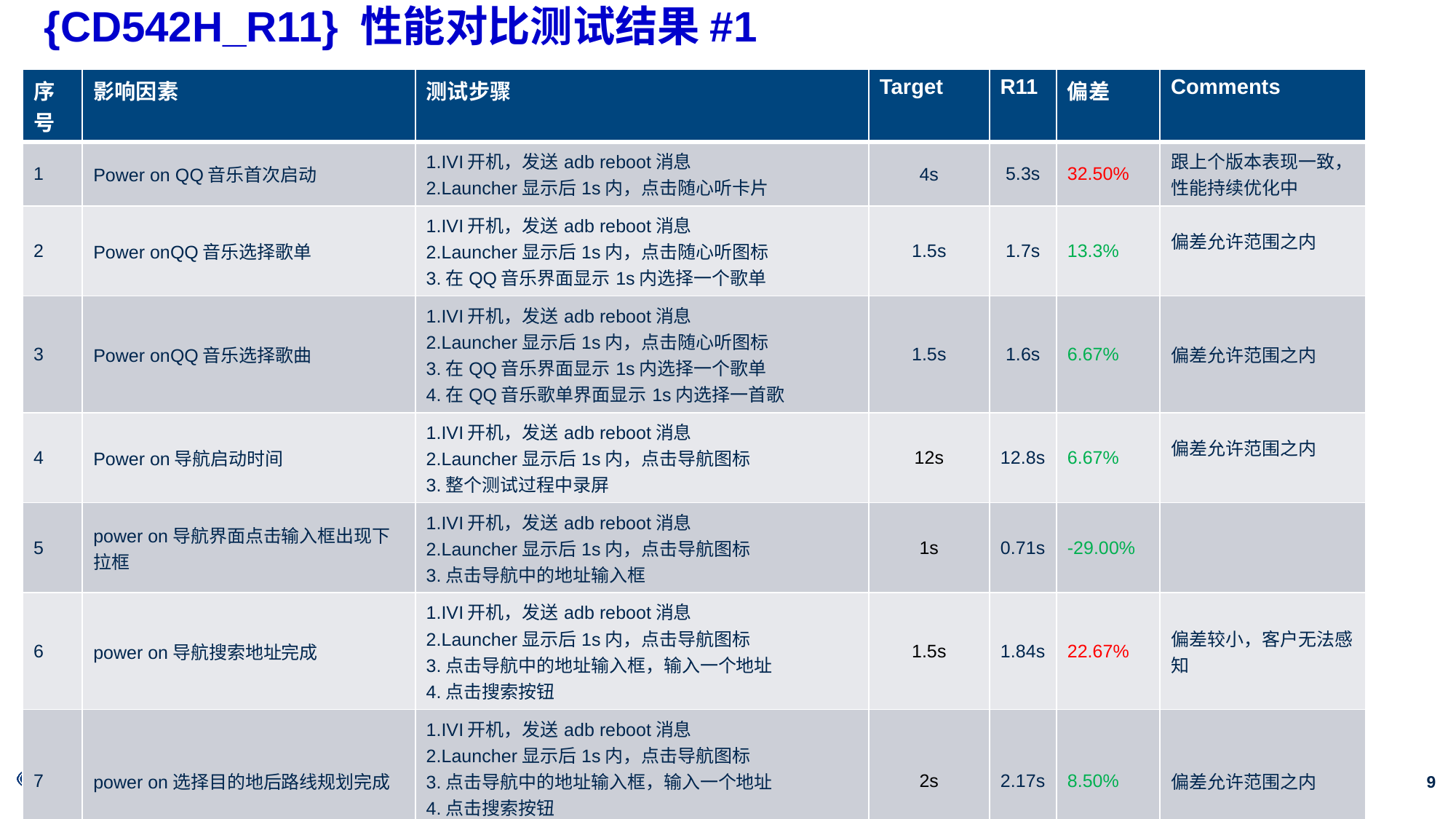

# {CD542H_R11} 性能对比测试结果#1
| 序号 | 影响因素 | 测试步骤 | Target | R11 | 偏差 | Comments |
| --- | --- | --- | --- | --- | --- | --- |
| 1 | Power on QQ音乐首次启动 | 1.IVI开机，发送adb reboot消息 2.Launcher显示后1s内，点击随心听卡片 | 4s | 5.3s | 32.50% | 跟上个版本表现一致，性能持续优化中 |
| 2 | Power onQQ音乐选择歌单 | 1.IVI开机，发送adb reboot消息 2.Launcher显示后1s内，点击随心听图标 3.在QQ音乐界面显示1s内选择一个歌单 | 1.5s | 1.7s | 13.3% | 偏差允许范围之内 |
| 3 | Power onQQ音乐选择歌曲 | 1.IVI开机，发送adb reboot消息 2.Launcher显示后1s内，点击随心听图标 3.在QQ音乐界面显示1s内选择一个歌单 4.在QQ音乐歌单界面显示1s内选择一首歌 | 1.5s | 1.6s | 6.67% | 偏差允许范围之内 |
| 4 | Power on导航启动时间 | 1.IVI开机，发送adb reboot消息 2.Launcher显示后1s内，点击导航图标 3.整个测试过程中录屏 | 12s | 12.8s | 6.67% | 偏差允许范围之内 |
| 5 | power on导航界面点击输入框出现下拉框 | 1.IVI开机，发送adb reboot消息 2.Launcher显示后1s内，点击导航图标 3.点击导航中的地址输入框 | 1s | 0.71s | -29.00% |  |
| 6 | power on导航搜索地址完成 | 1.IVI开机，发送adb reboot消息 2.Launcher显示后1s内，点击导航图标 3.点击导航中的地址输入框，输入一个地址 4.点击搜索按钮 | 1.5s | 1.84s | 22.67% | 偏差较小，客户无法感知 |
| 7 | power on选择目的地后路线规划完成 | 1.IVI开机，发送adb reboot消息 2.Launcher显示后1s内，点击导航图标 3.点击导航中的地址输入框，输入一个地址 4.点击搜索按钮 5.选择一个地址 | 2s | 2.17s | 8.50% | 偏差允许范围之内 |
| 8 | Power onPTT可用 | 1.IVI开机，发送adb reboot消息 2.Launcher显示后1s内，按下方向盘语音硬按键 3.若第一次无响应，间隔1s再次尝试 | 16s | 12.7 | -20.63% |  |